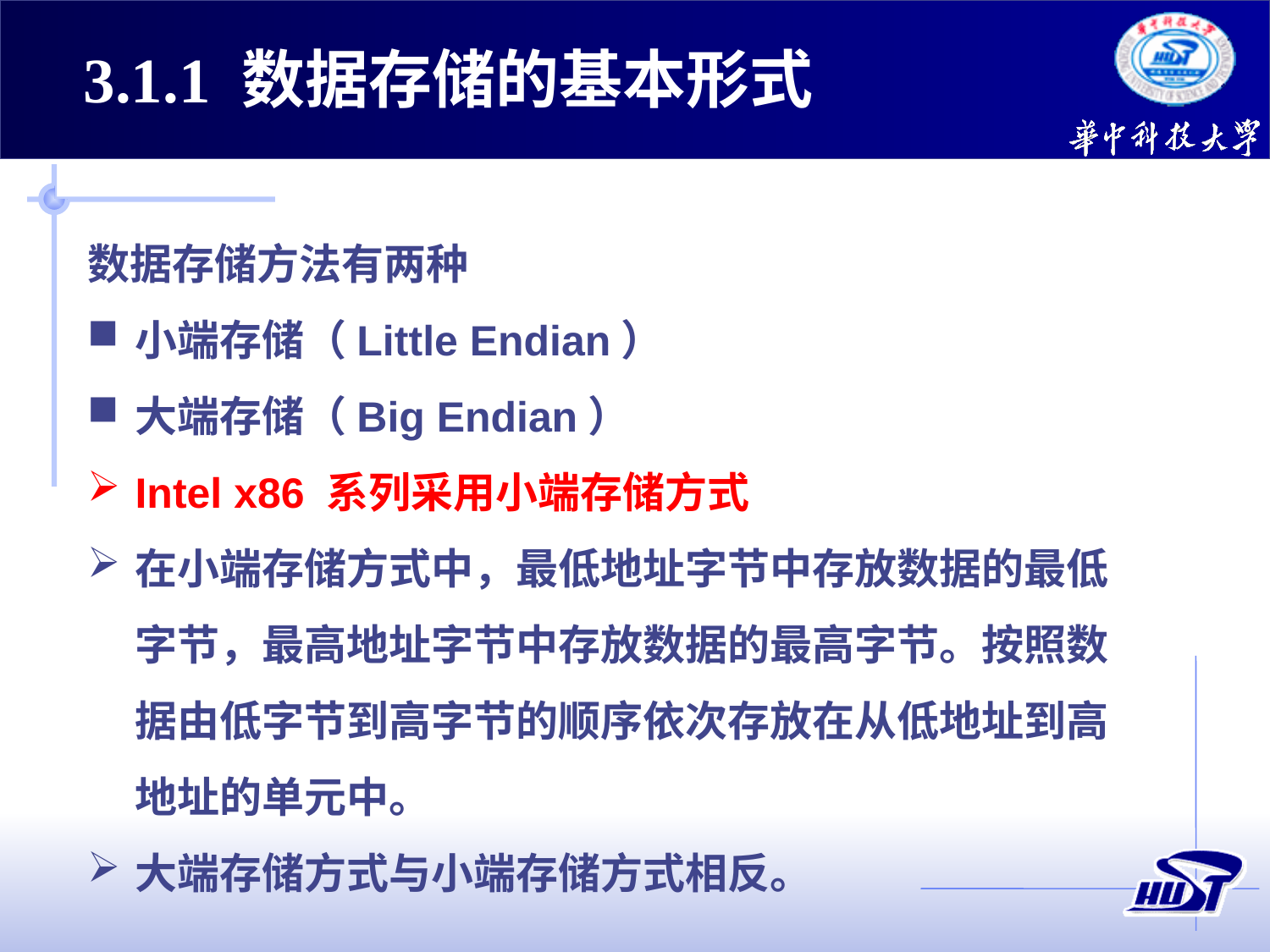

3.1.1 数据存储的基本形式
数据存储方法有两种
小端存储（Little Endian）
大端存储（Big Endian）
Intel x86 系列采用小端存储方式
在小端存储方式中，最低地址字节中存放数据的最低字节，最高地址字节中存放数据的最高字节。按照数据由低字节到高字节的顺序依次存放在从低地址到高地址的单元中。
大端存储方式与小端存储方式相反。